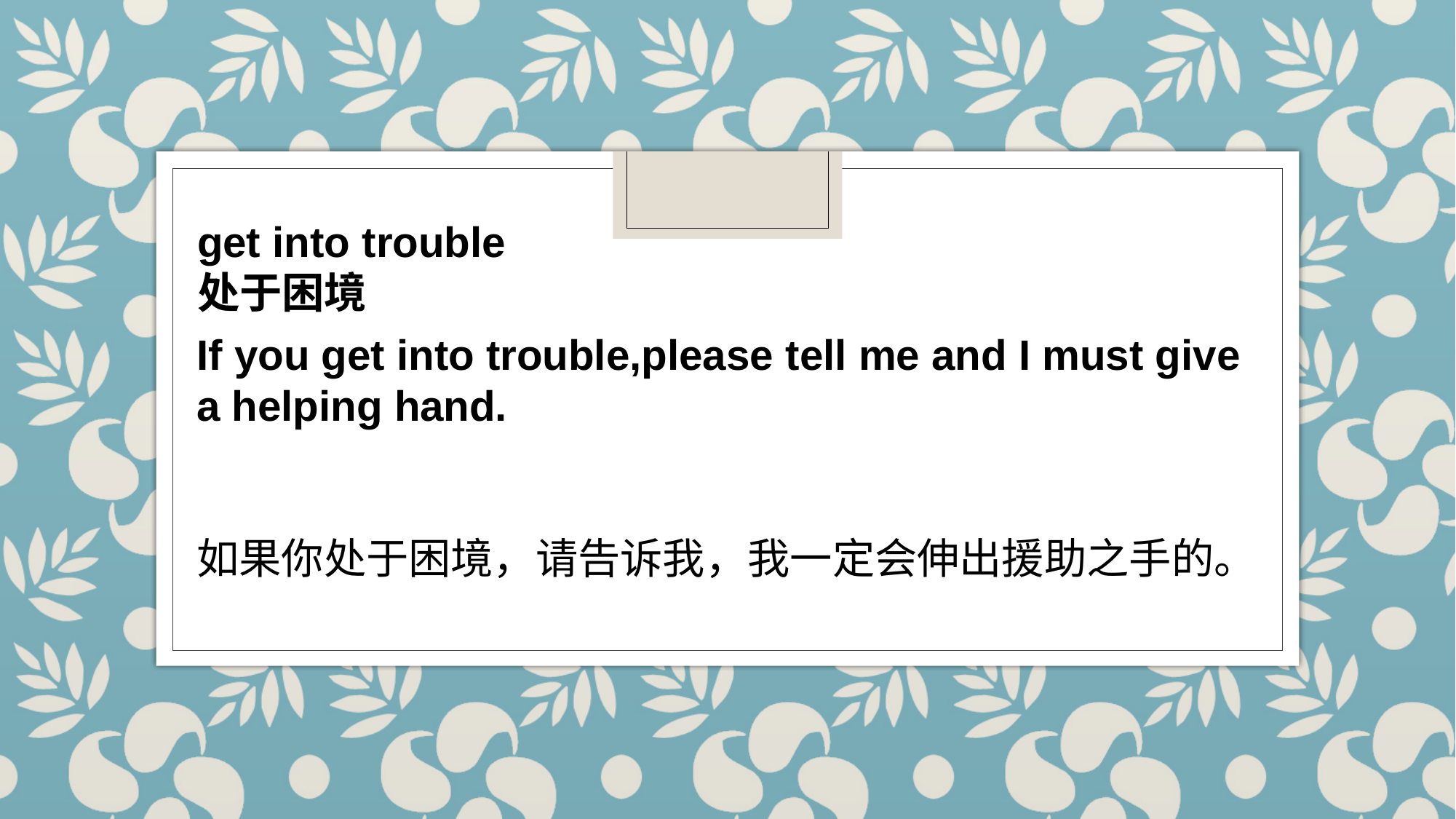

get into trouble
处于困境
If you get into trouble,please tell me and I must give a helping hand.

如果你处于困境，请告诉我，我一定会伸出援助之手的。